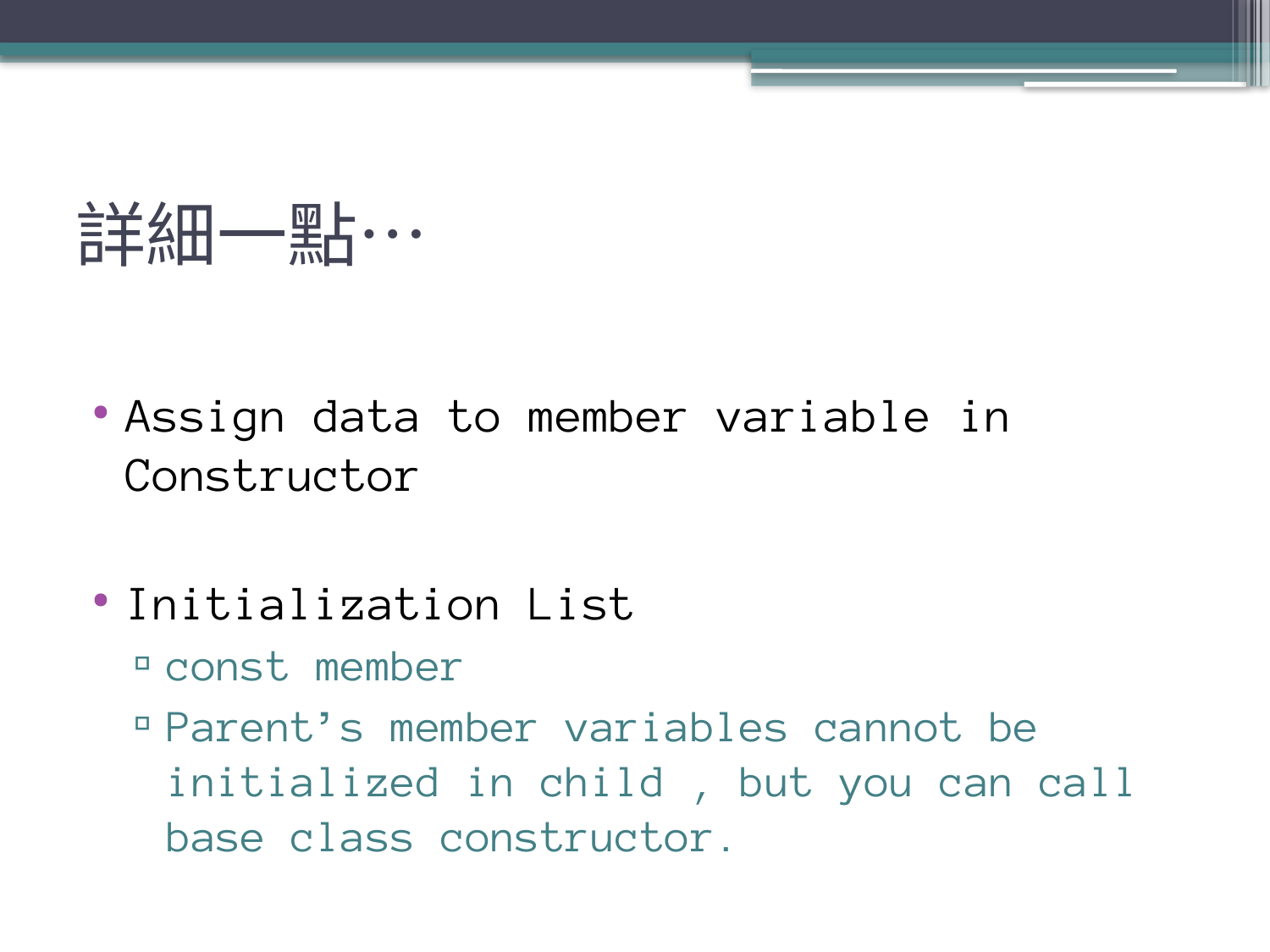

# 詳細一點…

Assign data to member variable in Constructor

Initialization List
const member
Parent’s member variables cannot be initialized in child , but you can call base class constructor.